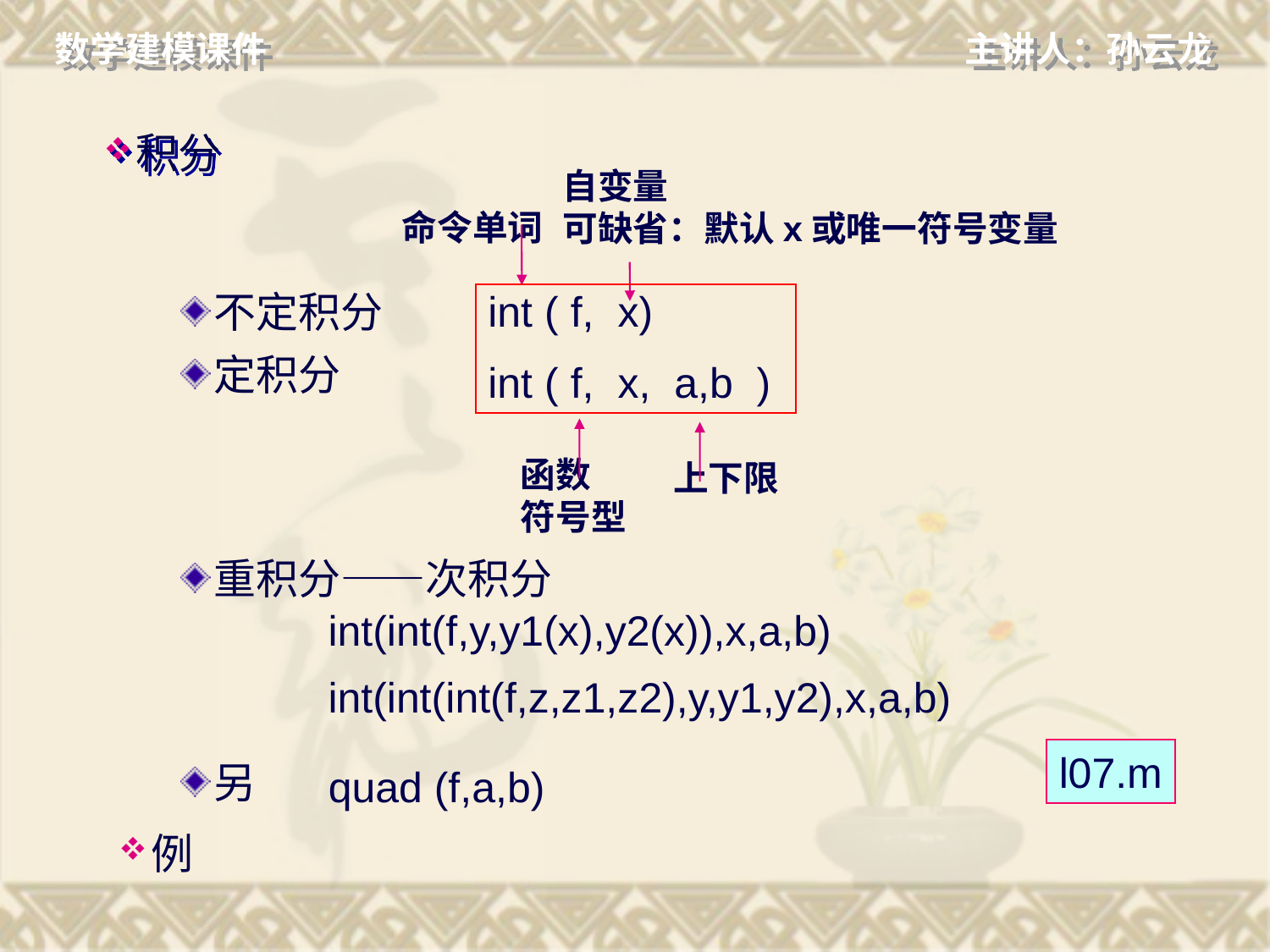

# 积分
自变量
可缺省：默认x或唯一符号变量
命令单词

int ( f,  x)
int ( f,  x,  a,b  )
不定积分
定积分

重积分——次积分

另
例

函数
符号型
上下限
int(int(f,y,y1(x),y2(x)),x,a,b)
int(int(int(f,z,z1,z2),y,y1,y2),x,a,b)
l07.m
quad (f,a,b)